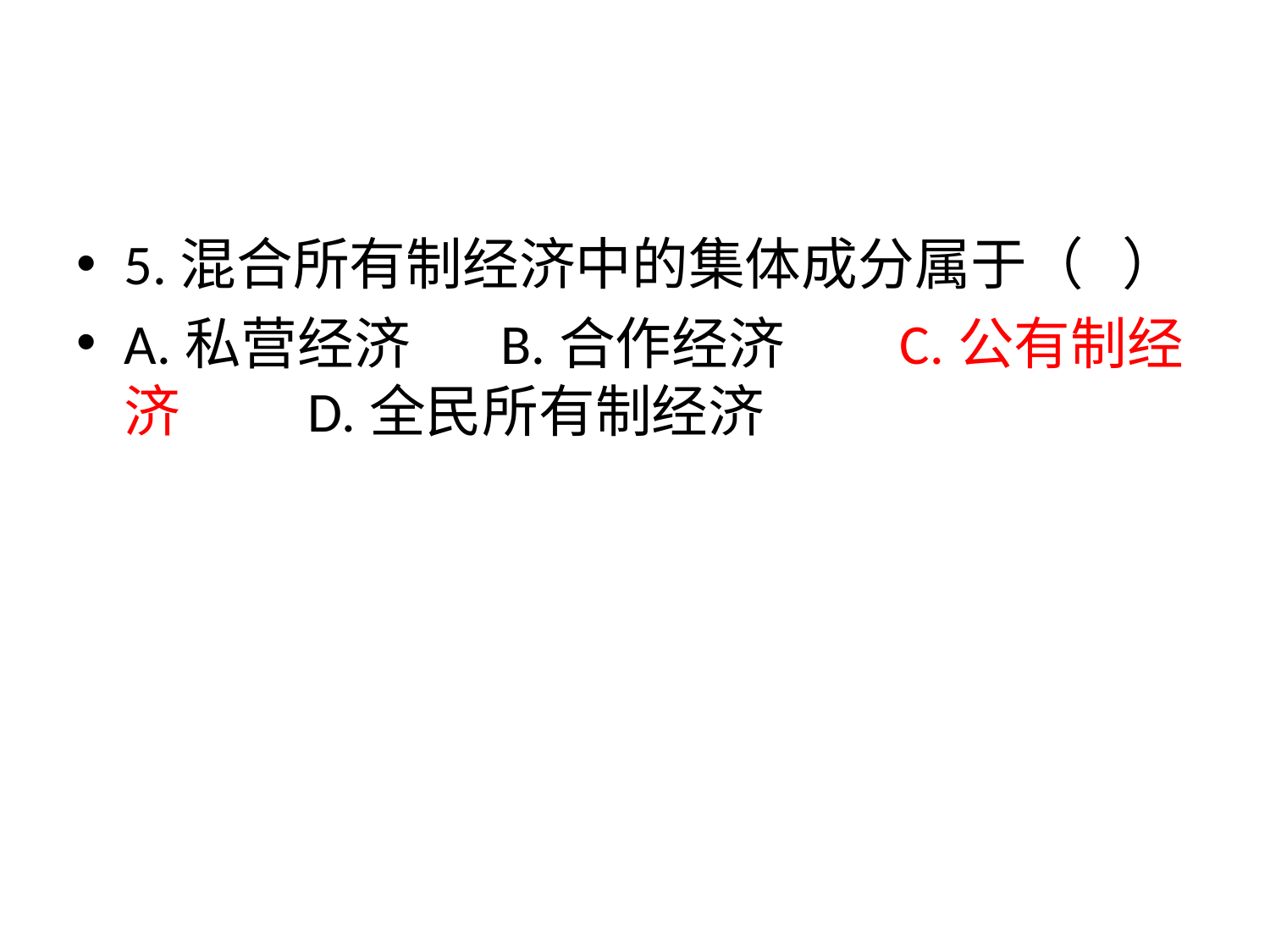

#
5.混合所有制经济中的集体成分属于（   ）
A.私营经济      B.合作经济        C.公有制经济         D.全民所有制经济